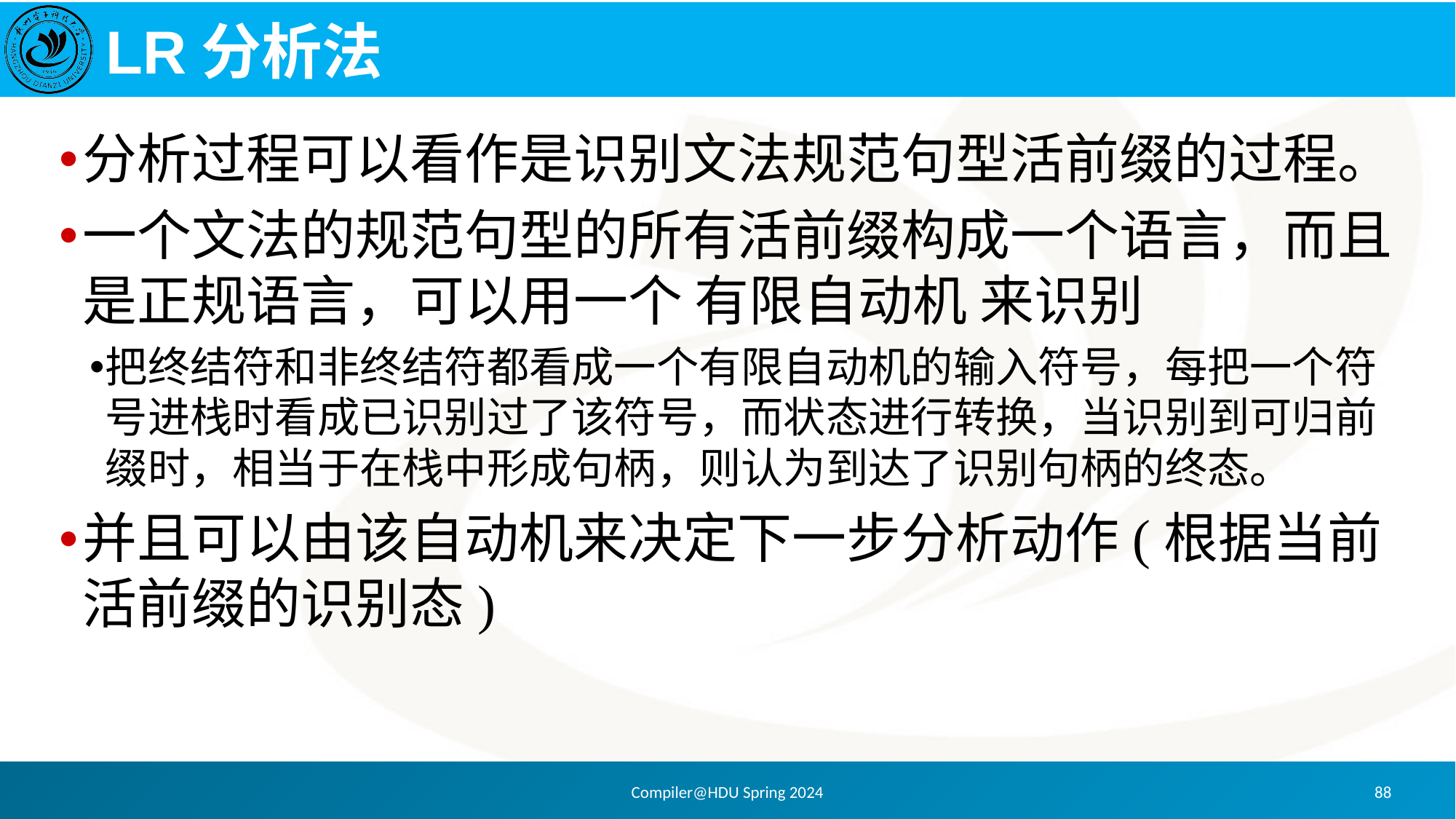

# LR分析法
分析过程可以看作是识别文法规范句型活前缀的过程。
一个文法的规范句型的所有活前缀构成一个语言，而且是正规语言，可以用一个 有限自动机 来识别
把终结符和非终结符都看成一个有限自动机的输入符号，每把一个符号进栈时看成已识别过了该符号，而状态进行转换，当识别到可归前缀时，相当于在栈中形成句柄，则认为到达了识别句柄的终态。
并且可以由该自动机来决定下一步分析动作(根据当前活前缀的识别态)
Compiler@HDU Spring 2024
88